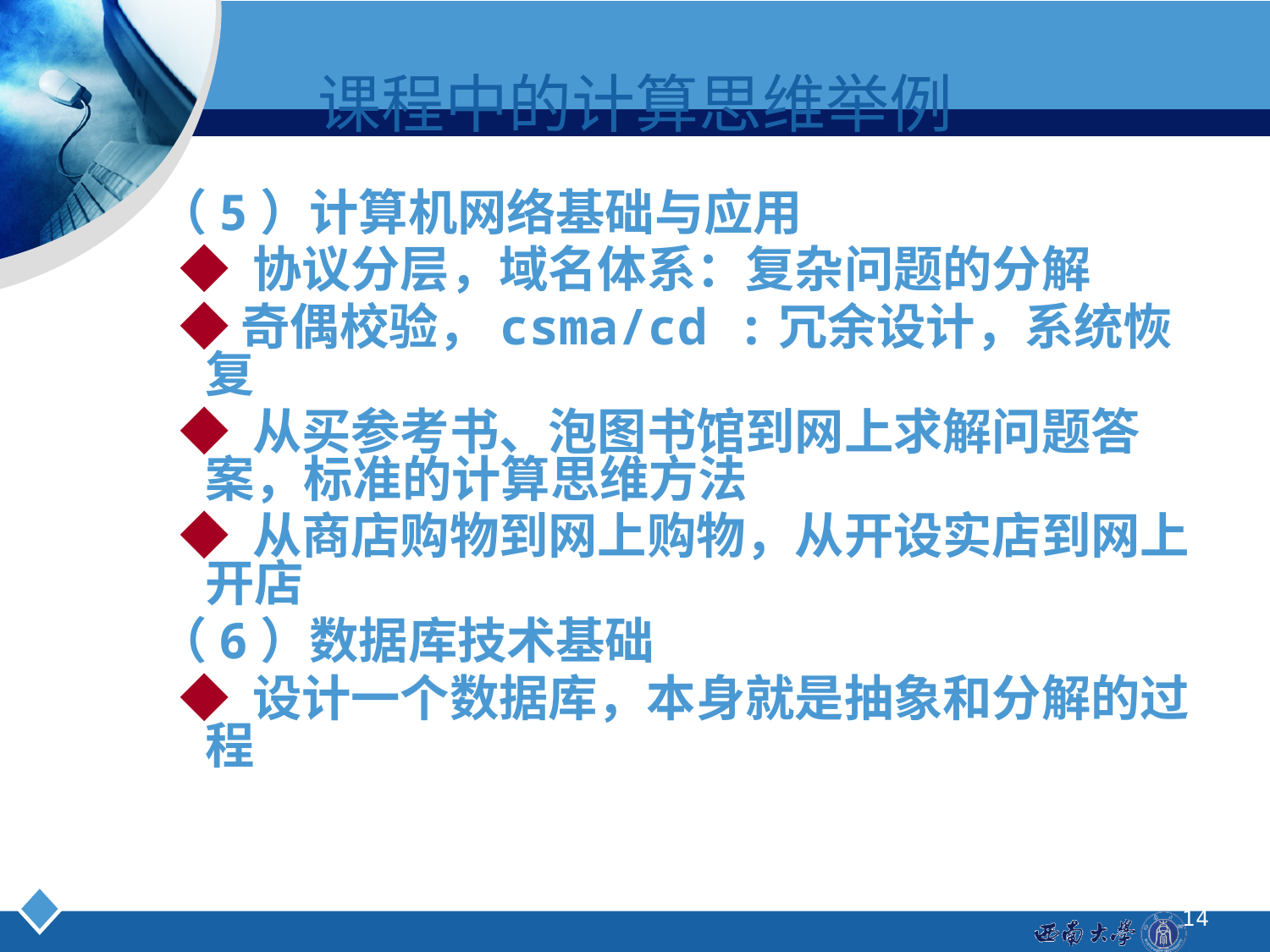

课程中的计算思维举例
（5）计算机网络基础与应用
  ◆ 协议分层，域名体系：复杂问题的分解
  ◆奇偶校验，csma/cd :冗余设计，系统恢复
  ◆ 从买参考书、泡图书馆到网上求解问题答案，标准的计算思维方法
  ◆ 从商店购物到网上购物，从开设实店到网上开店
（6）数据库技术基础
  ◆ 设计一个数据库，本身就是抽象和分解的过程
14